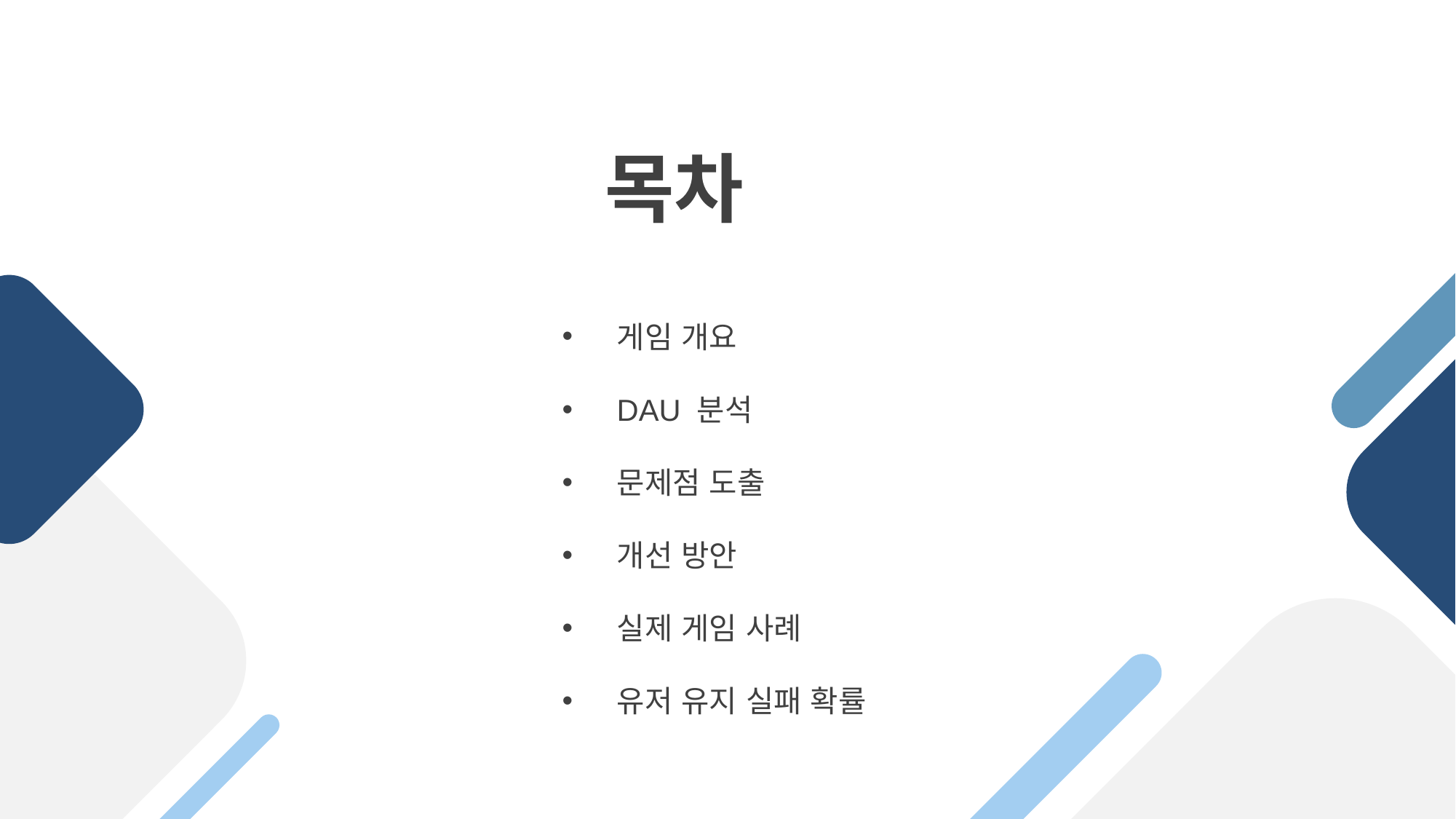

목차
게임 개요
DAU 분석
문제점 도출
개선 방안
실제 게임 사례
유저 유지 실패 확률